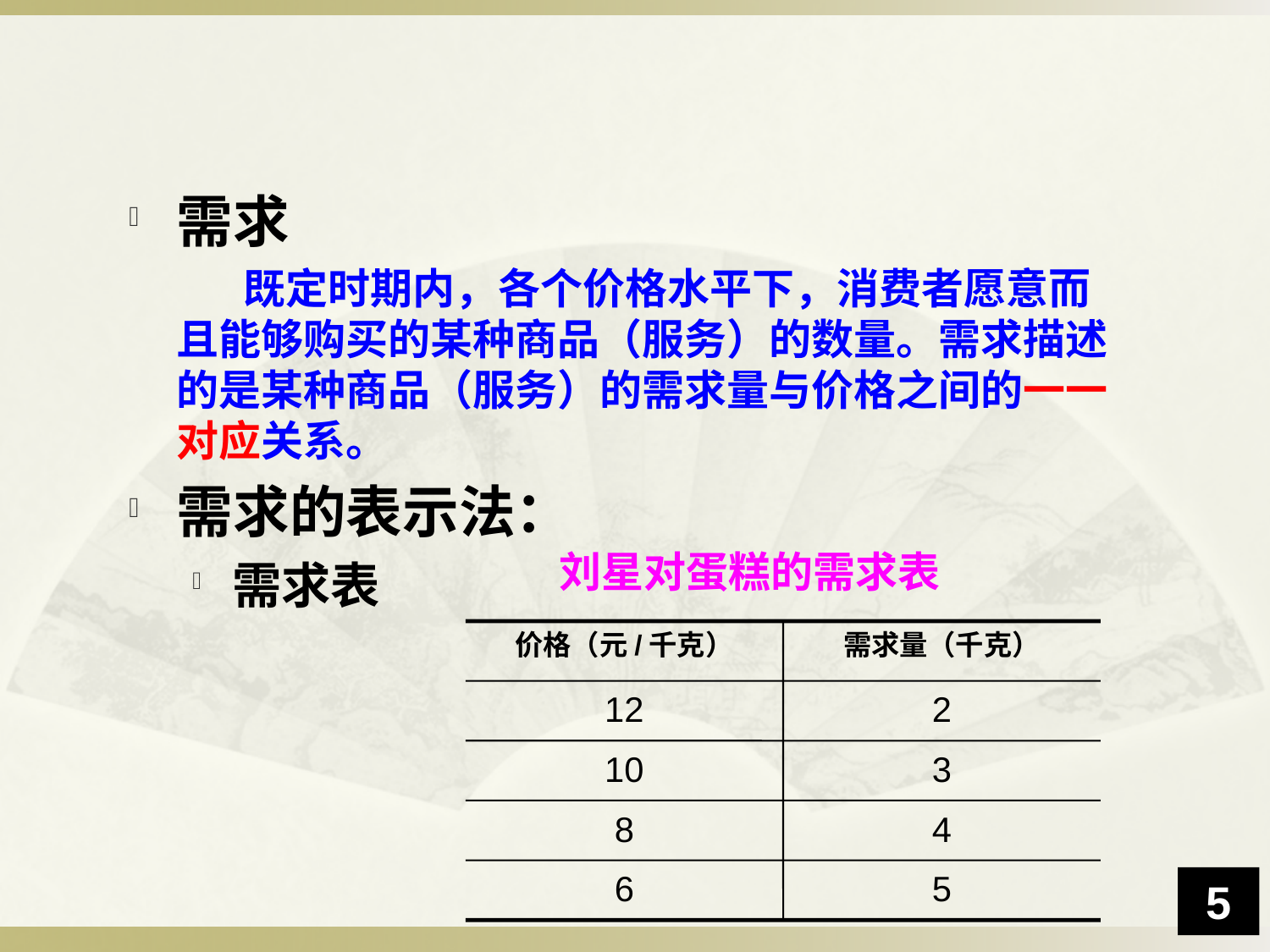

需求
           既定时期内，各个价格水平下，消费者愿意而且能够购买的某种商品（服务）的数量。需求描述的是某种商品（服务）的需求量与价格之间的一一对应关系。
需求的表示法：
需求表

刘星对蛋糕的需求表
价格（元/千克）

需求量（千克）

12

2

10

3

8

4

6

5

5